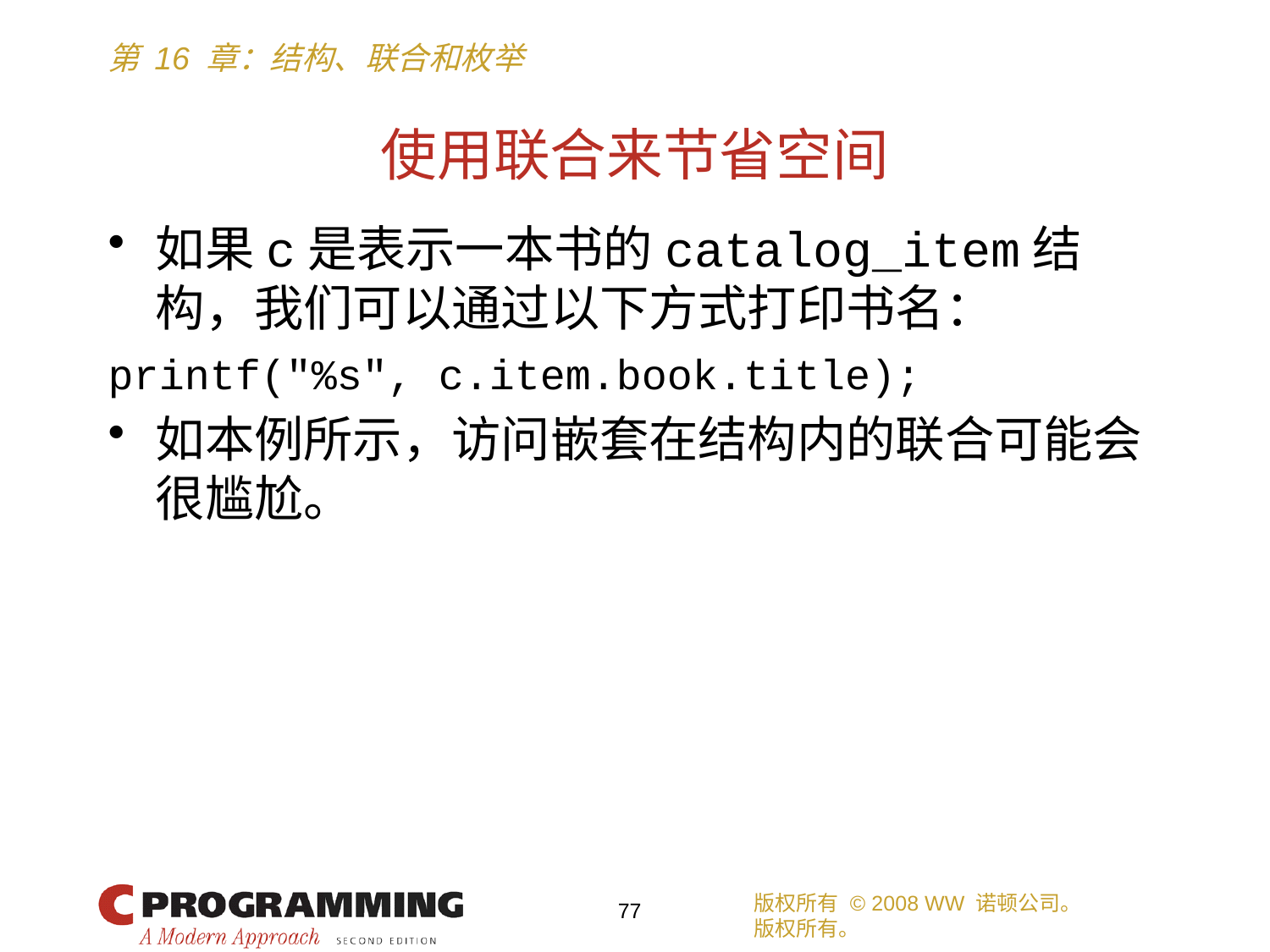

# 使用联合来节省空间
如果c是表示一本书的catalog_item结构，我们可以通过以下方式打印书名：
printf("%s", c.item.book.title);
如本例所示，访问嵌套在结构内的联合可能会很尴尬。
版权所有 © 2008 WW 诺顿公司。
版权所有。
77